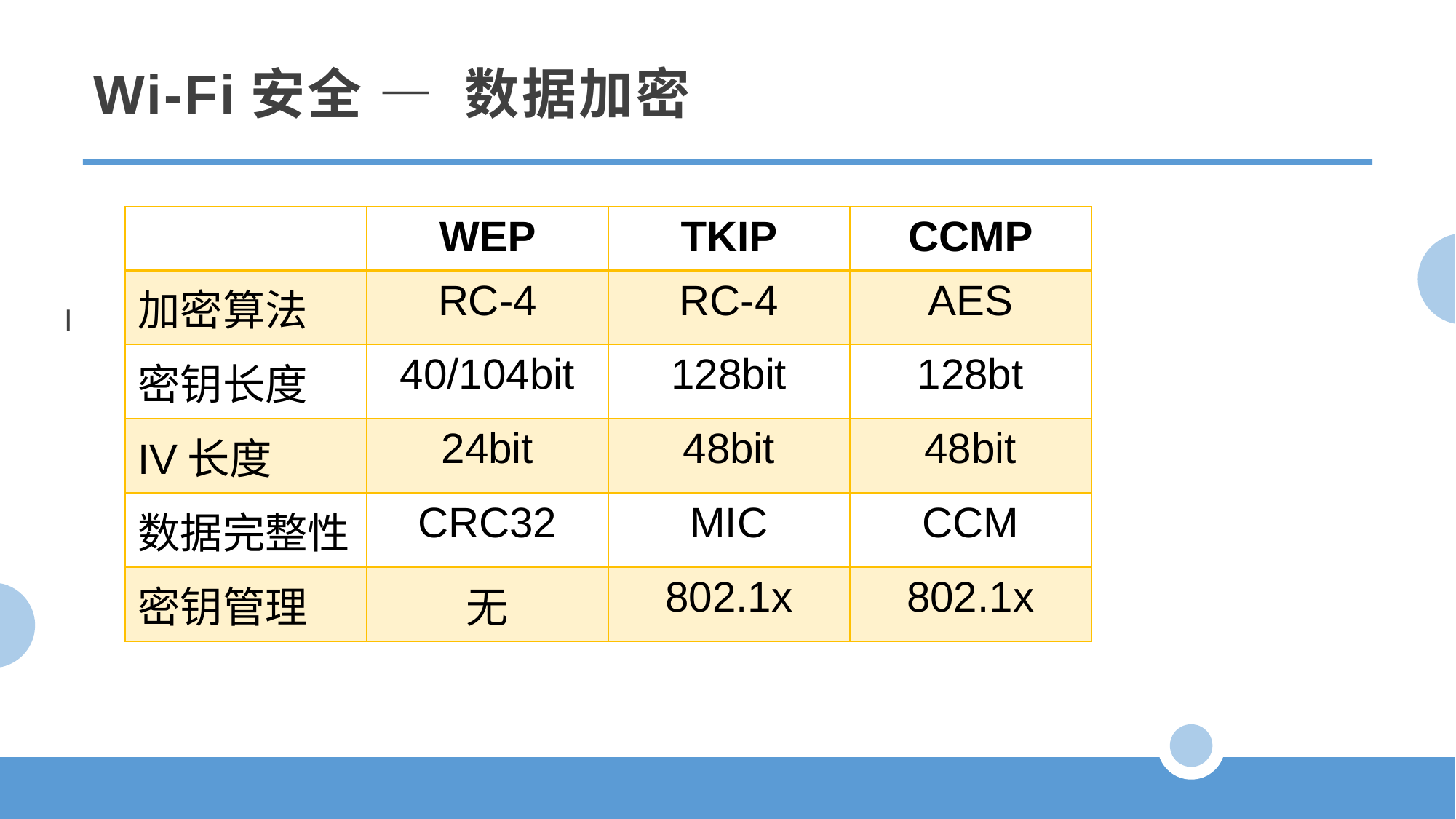

Wi-Fi安全 —  数据加密

I
|  | WEP | TKIP | CCMP |
| --- | --- | --- | --- |
| 加密算法 | RC-4 | RC-4 | AES |
| 密钥长度 | 40/104bit | 128bit | 128bt |
| IV长度 | 24bit | 48bit | 48bit |
| 数据完整性 | CRC32 | MIC | CCM |
| 密钥管理 | 无 | 802.1x | 802.1x |